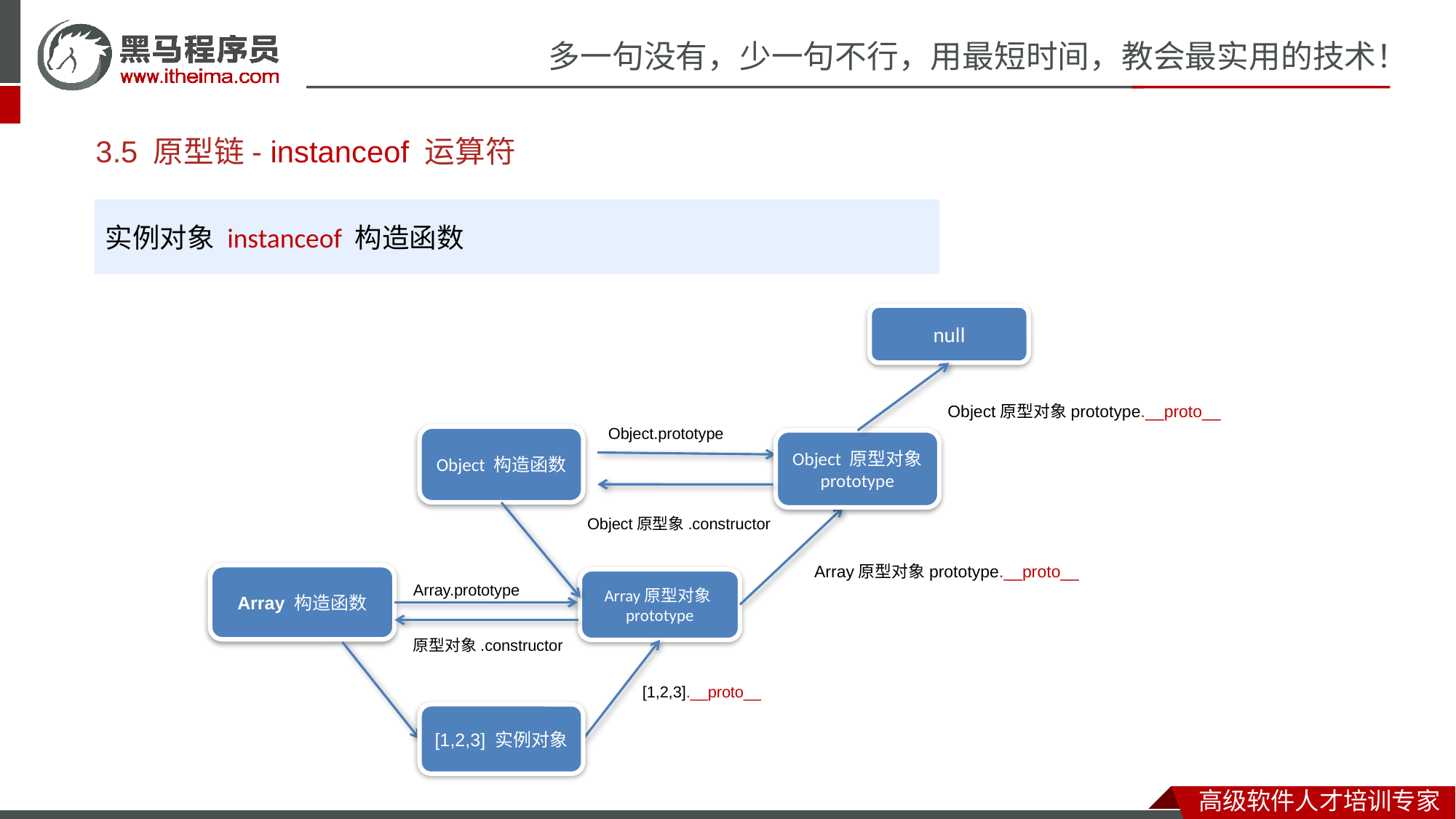

# 3.5 原型链- instanceof 运算符

实例对象 instanceof 构造函数
null
Object原型对象prototype.__proto__
Object.prototype
Object 构造函数
Object 原型对象
prototype
Object原型象.constructor
Array原型对象prototype.__proto__
Array 构造函数
Array原型对象prototype
Array.prototype
原型对象.constructor
[1,2,3].__proto__
[1,2,3] 实例对象